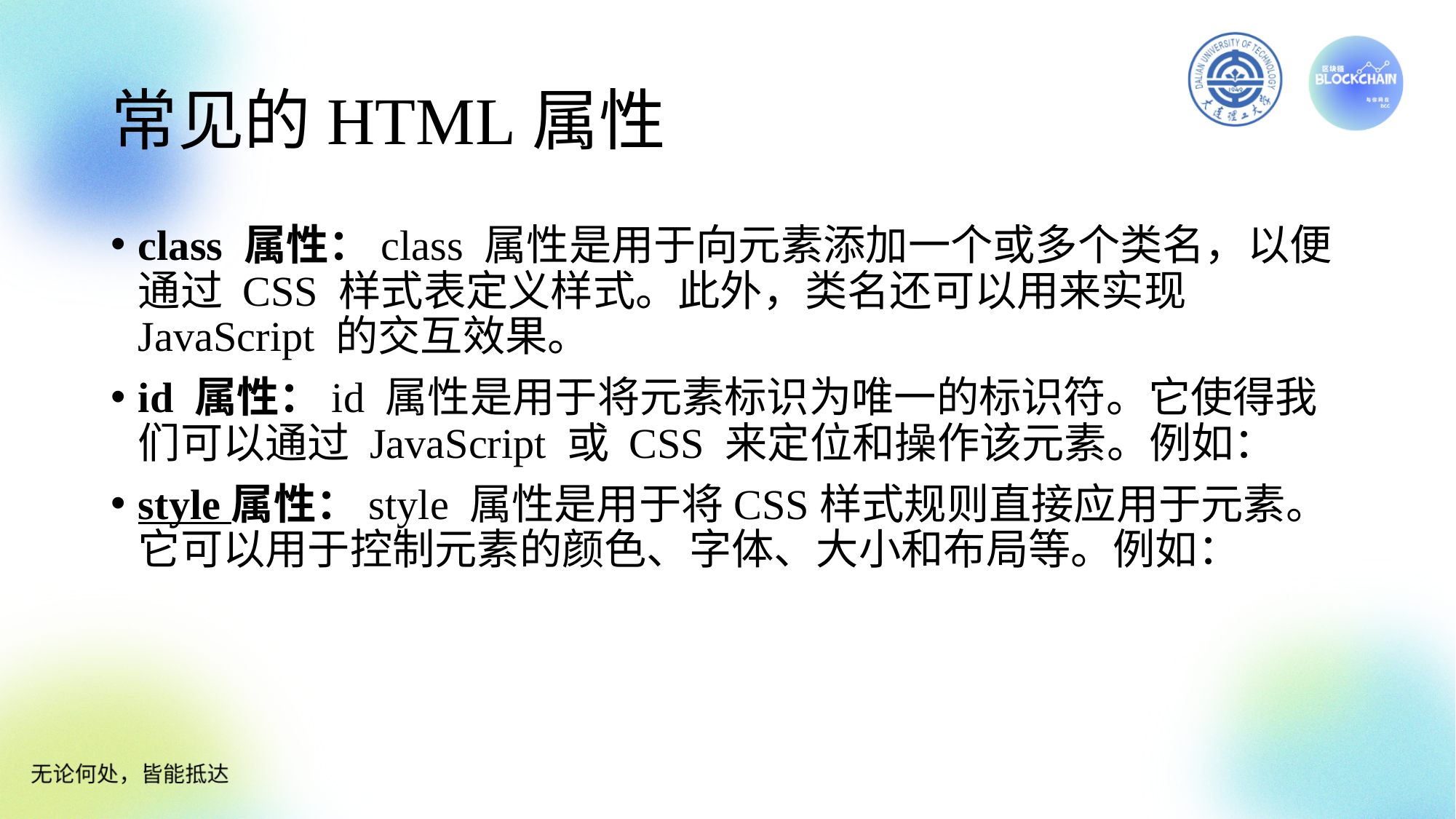

# 常见的HTML属性
class 属性：class 属性是用于向元素添加一个或多个类名，以便通过 CSS 样式表定义样式。此外，类名还可以用来实现 JavaScript 的交互效果。
id 属性：id 属性是用于将元素标识为唯一的标识符。它使得我们可以通过 JavaScript 或 CSS 来定位和操作该元素。例如：
style 属性：style 属性是用于将CSS样式规则直接应用于元素。它可以用于控制元素的颜色、字体、大小和布局等。例如：